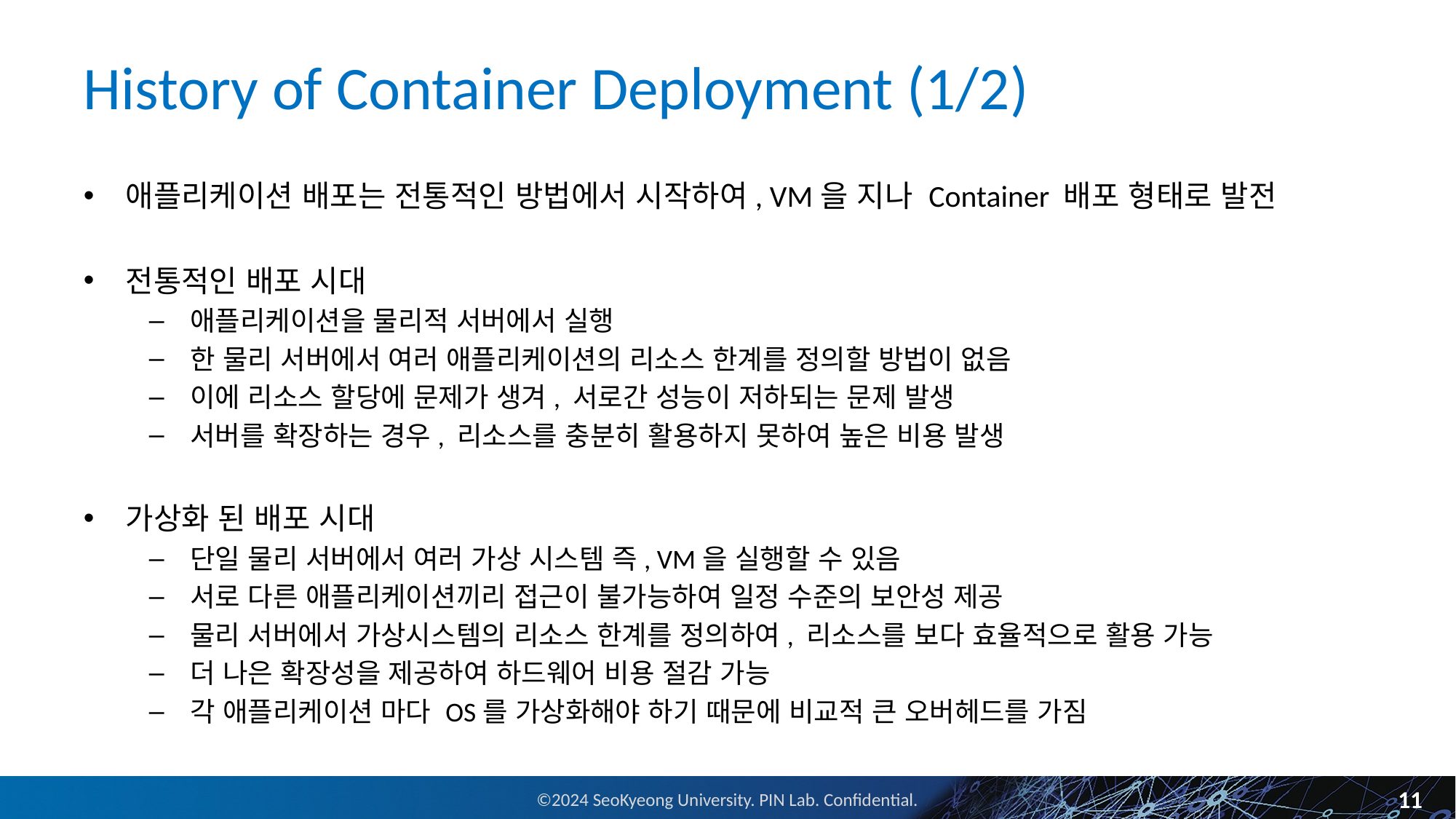

# History of Container Deployment (1/2)
애플리케이션 배포는 전통적인 방법에서 시작하여, VM을 지나 Container 배포 형태로 발전

전통적인 배포 시대
애플리케이션을 물리적 서버에서 실행
한 물리 서버에서 여러 애플리케이션의 리소스 한계를 정의할 방법이 없음
이에 리소스 할당에 문제가 생겨, 서로간 성능이 저하되는 문제 발생
서버를 확장하는 경우, 리소스를 충분히 활용하지 못하여 높은 비용 발생

가상화 된 배포 시대
단일 물리 서버에서 여러 가상 시스템 즉, VM을 실행할 수 있음
서로 다른 애플리케이션끼리 접근이 불가능하여 일정 수준의 보안성 제공
물리 서버에서 가상시스템의 리소스 한계를 정의하여, 리소스를 보다 효율적으로 활용 가능
더 나은 확장성을 제공하여 하드웨어 비용 절감 가능
각 애플리케이션 마다 OS를 가상화해야 하기 때문에 비교적 큰 오버헤드를 가짐
11